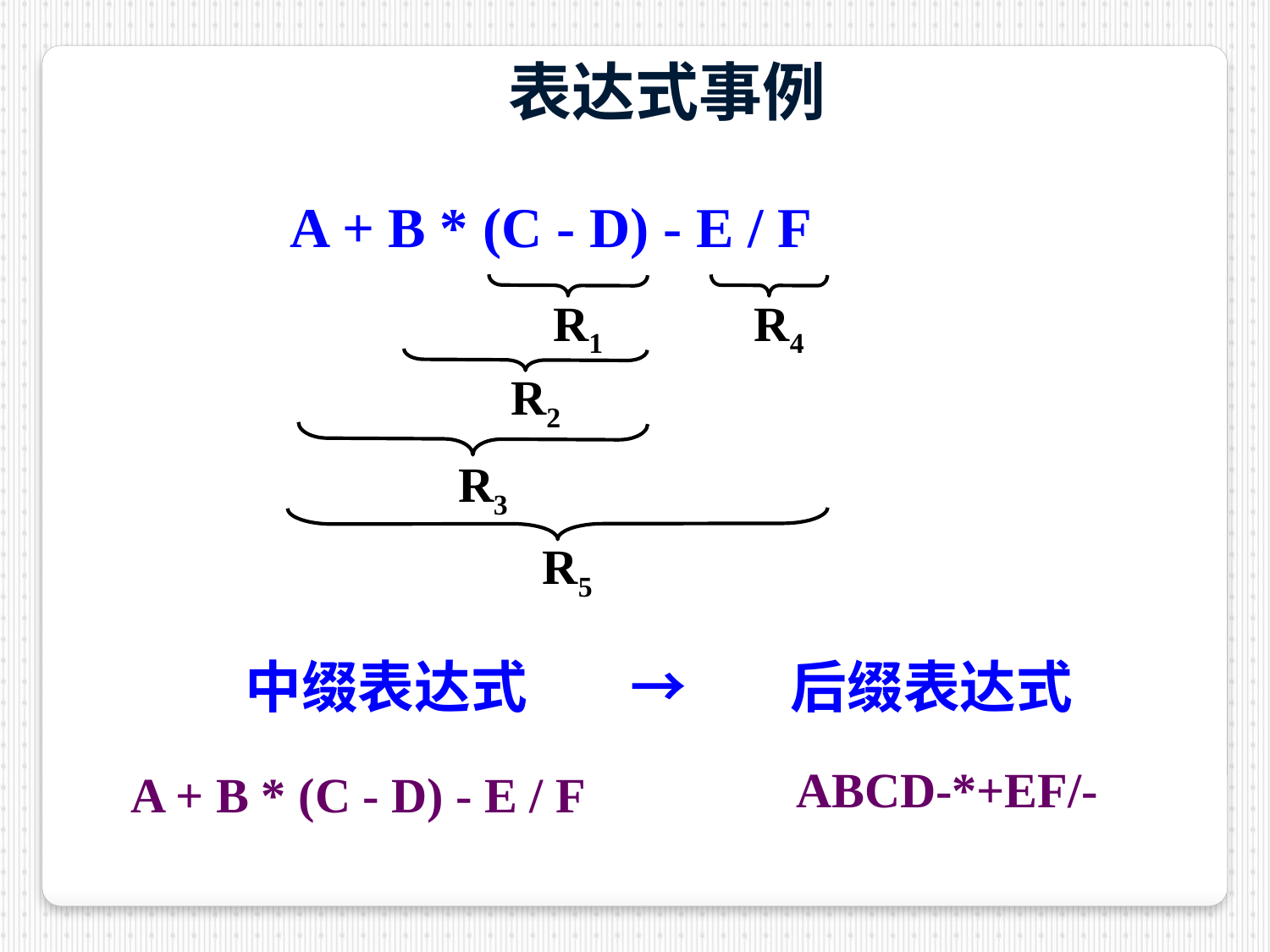

表达式事例
A + B * (C - D) - E / F

R1
R4
R2
R3
R5
中缀表达式        →        后缀表达式
ABCD-*+EF/-
A + B * (C - D) - E / F